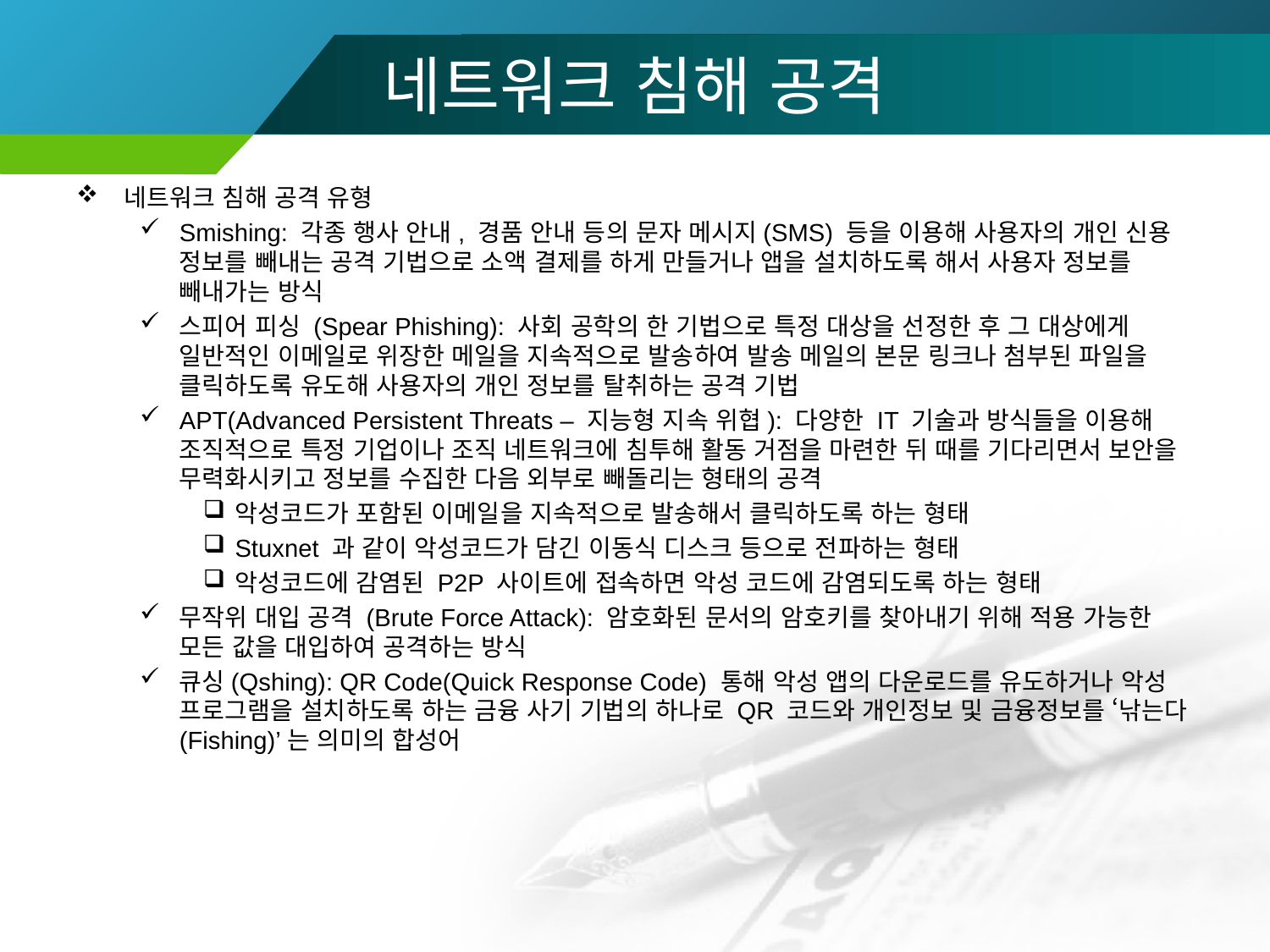

# 네트워크 침해 공격
네트워크 침해 공격 유형
Smishing: 각종 행사 안내, 경품 안내 등의 문자 메시지(SMS) 등을 이용해 사용자의 개인 신용 정보를 빼내는 공격 기법으로 소액 결제를 하게 만들거나 앱을 설치하도록 해서 사용자 정보를 빼내가는 방식
스피어 피싱 (Spear Phishing): 사회 공학의 한 기법으로 특정 대상을 선정한 후 그 대상에게 일반적인 이메일로 위장한 메일을 지속적으로 발송하여 발송 메일의 본문 링크나 첨부된 파일을 클릭하도록 유도해 사용자의 개인 정보를 탈취하는 공격 기법
APT(Advanced Persistent Threats – 지능형 지속 위협): 다양한 IT 기술과 방식들을 이용해 조직적으로 특정 기업이나 조직 네트워크에 침투해 활동 거점을 마련한 뒤 때를 기다리면서 보안을 무력화시키고 정보를 수집한 다음 외부로 빼돌리는 형태의 공격
악성코드가 포함된 이메일을 지속적으로 발송해서 클릭하도록 하는 형태
Stuxnet 과 같이 악성코드가 담긴 이동식 디스크 등으로 전파하는 형태
악성코드에 감염된 P2P 사이트에 접속하면 악성 코드에 감염되도록 하는 형태
무작위 대입 공격 (Brute Force Attack): 암호화된 문서의 암호키를 찾아내기 위해 적용 가능한 모든 값을 대입하여 공격하는 방식
큐싱(Qshing): QR Code(Quick Response Code) 통해 악성 앱의 다운로드를 유도하거나 악성 프로그램을 설치하도록 하는 금융 사기 기법의 하나로 QR 코드와 개인정보 및 금융정보를 ‘낚는다 (Fishing)’는 의미의 합성어